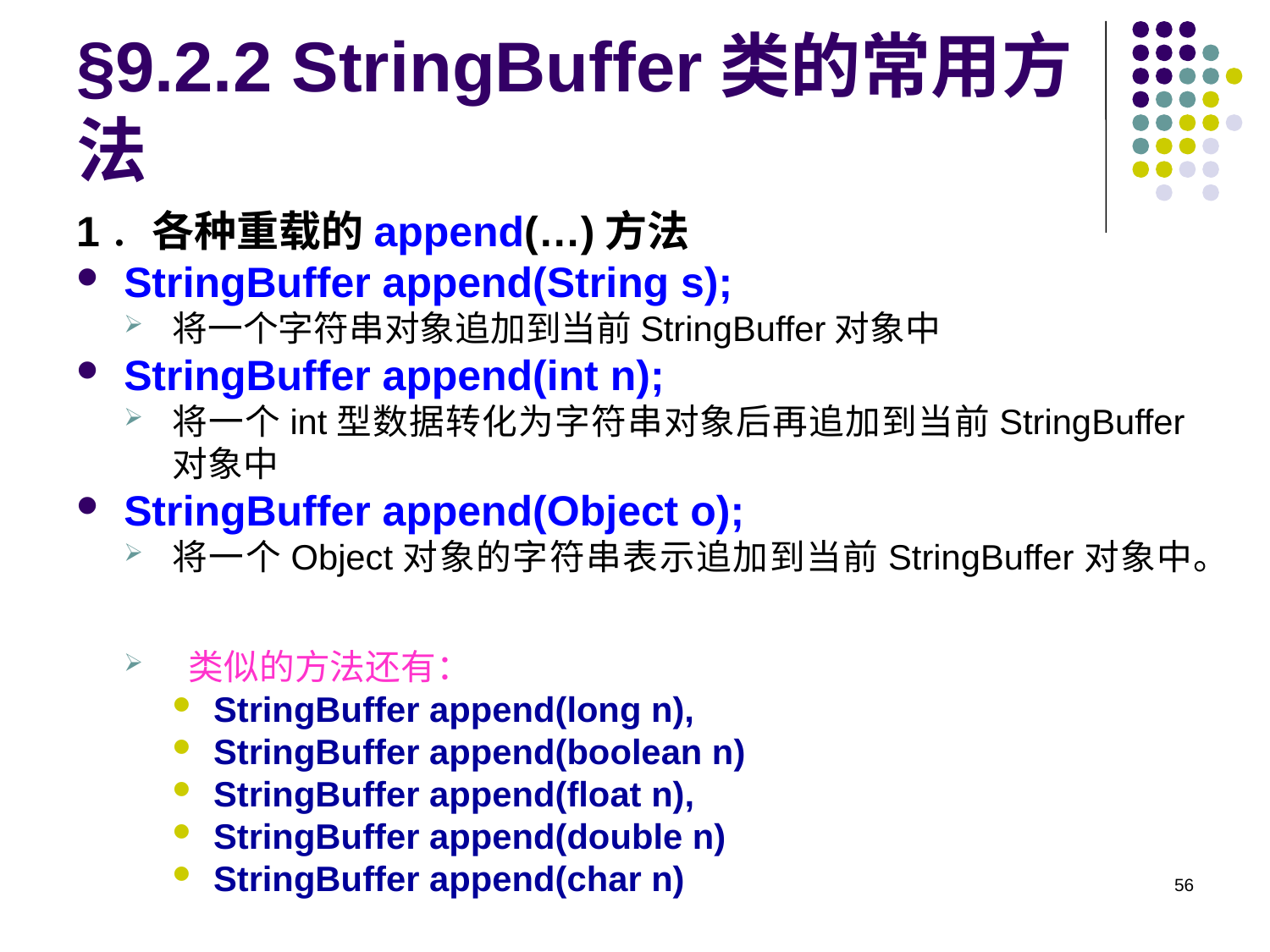

# §9.2.2 StringBuffer类的常用方法
1．各种重载的append(…)方法
StringBuffer append(String s);
将一个字符串对象追加到当前StringBuffer对象中
StringBuffer append(int n);
将一个int型数据转化为字符串对象后再追加到当前StringBuffer对象中
StringBuffer append(Object o);
将一个Object对象的字符串表示追加到当前StringBuffer对象中。

 类似的方法还有：
StringBuffer append(long n),
StringBuffer append(boolean n)
StringBuffer append(float n),
StringBuffer append(double n)
StringBuffer append(char n)

56